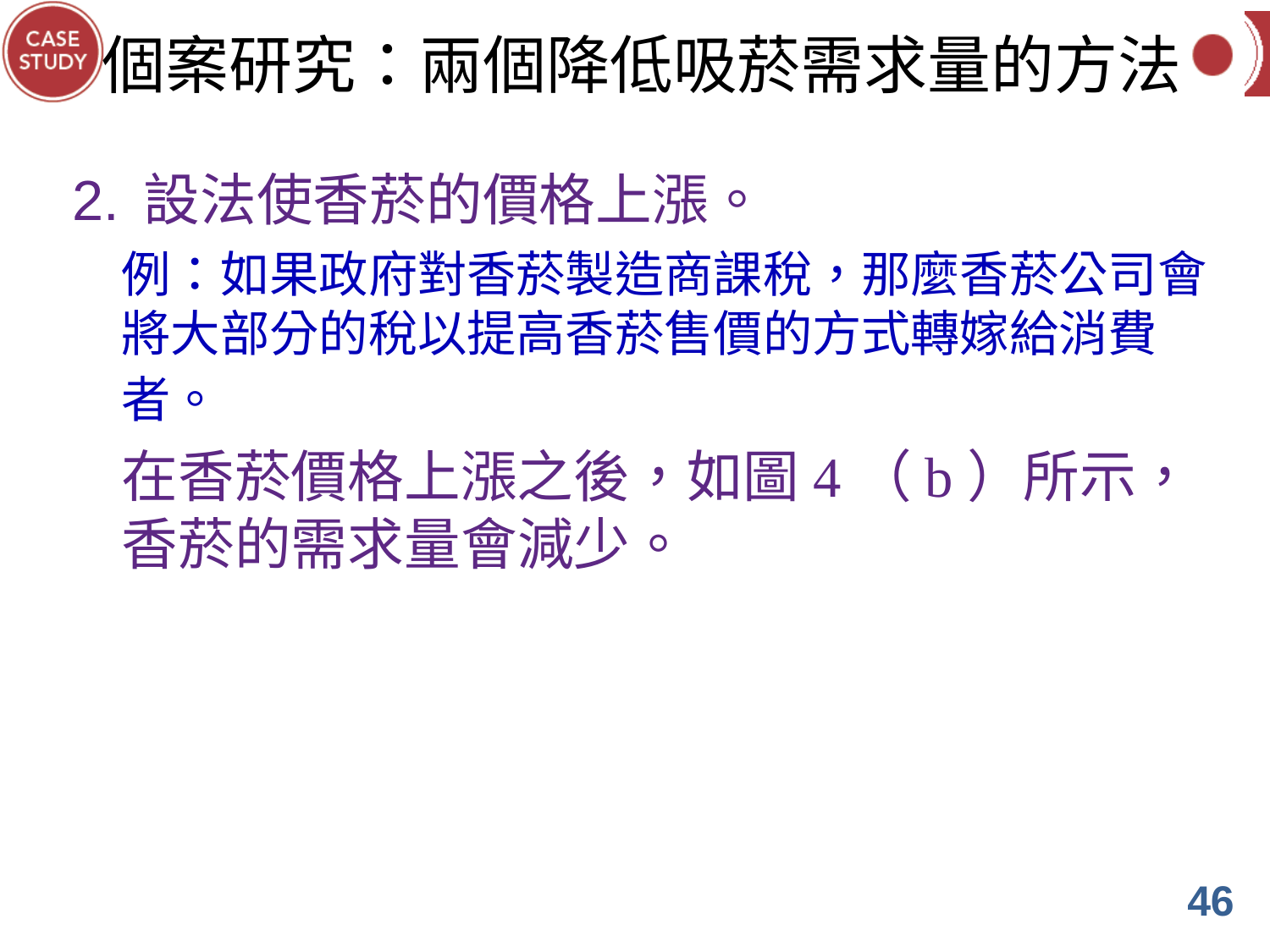

# 個案研究：兩個降低吸菸需求量的方法
設法使香菸的價格上漲。
例：如果政府對香菸製造商課稅，那麼香菸公司會將大部分的稅以提高香菸售價的方式轉嫁給消費者。
在香菸價格上漲之後，如圖4（b）所示，香菸的需求量會減少。
46